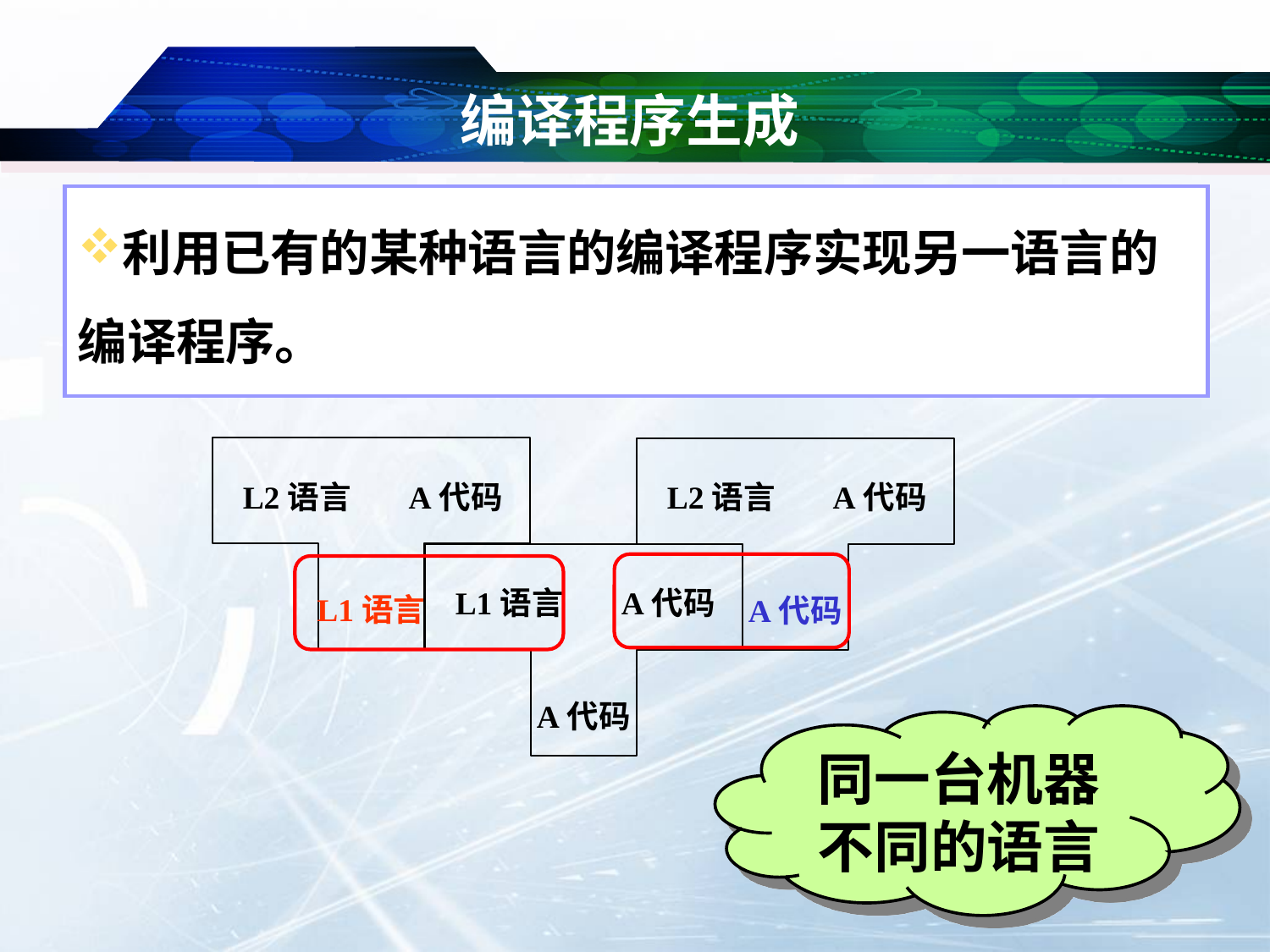

# 编译程序生成
利用已有的某种语言的编译程序实现另一语言的编译程序。

L2语言
A代码
L1语言

L2语言
A代码
A代码

L1语言
A代码
A代码

同一台机器
不同的语言